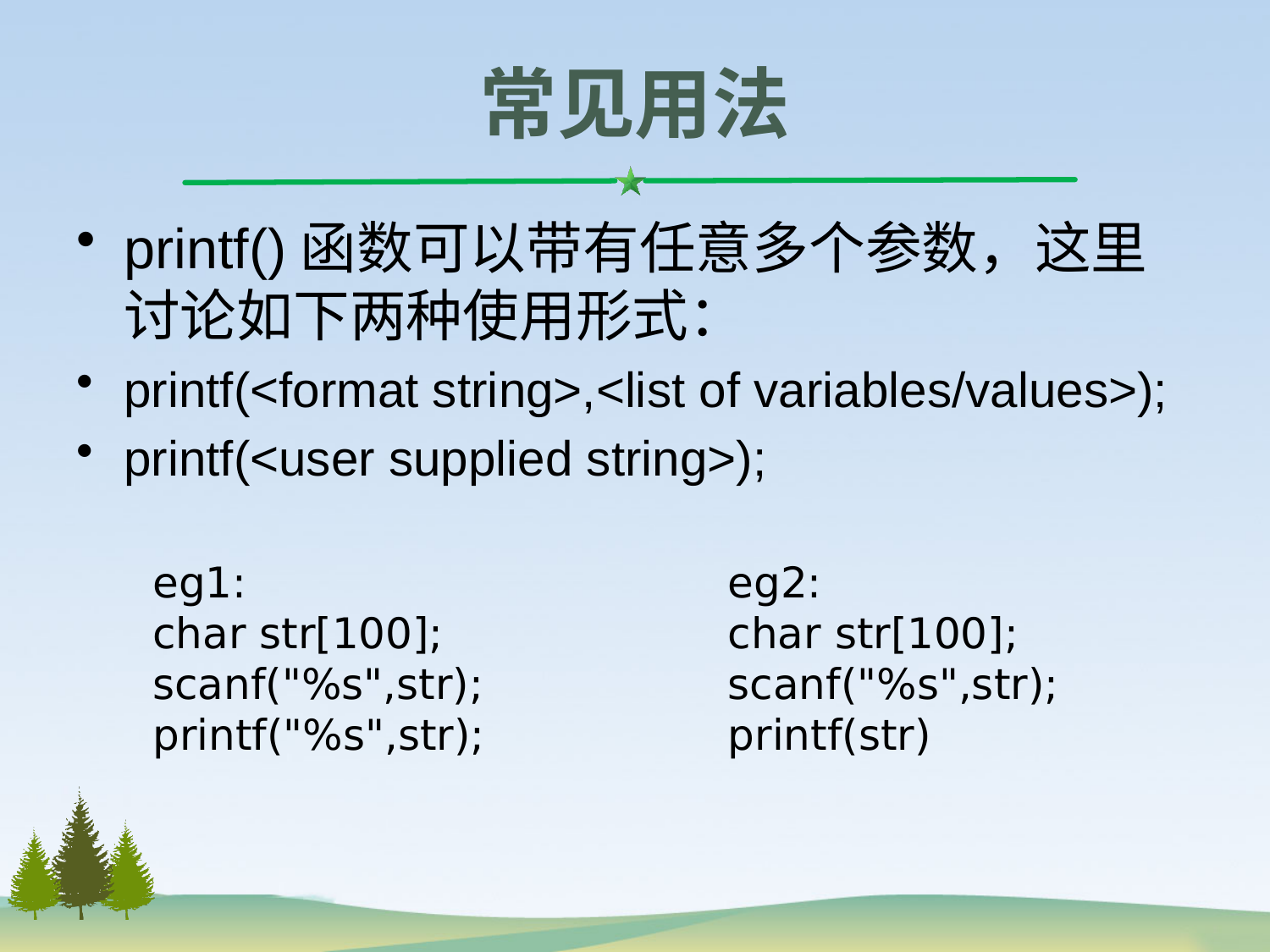

# 常见用法
printf()函数可以带有任意多个参数，这里讨论如下两种使用形式：
printf(<format string>,<list of variables/values>);
printf(<user supplied string>);
eg1:
char str[100];
scanf("%s",str);
printf("%s",str);
eg2:
char str[100];
scanf("%s",str);
printf(str)
3